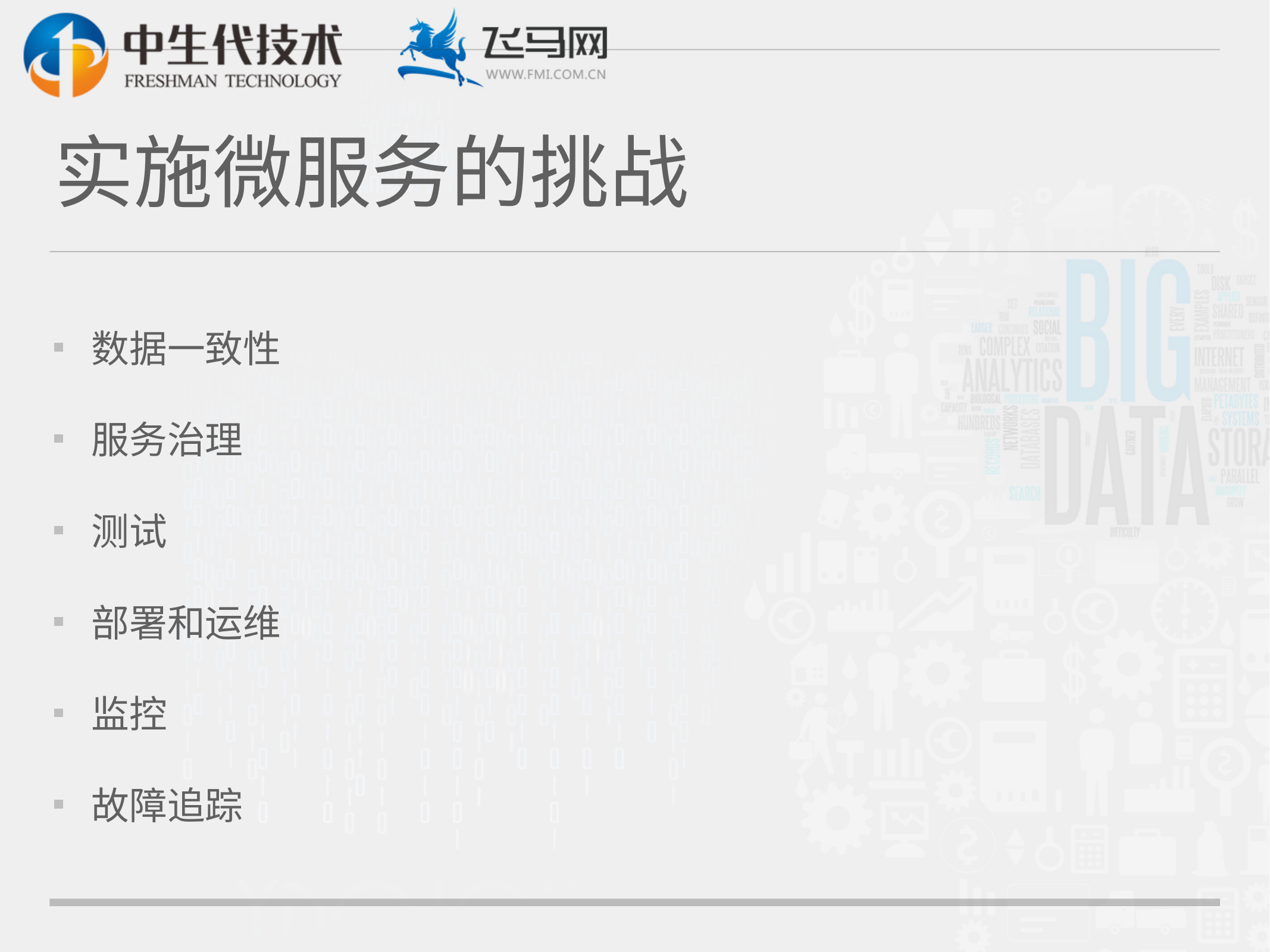

# 实施微服务的挑战
数据一致性
服务治理
测试
部署和运维
监控
故障追踪